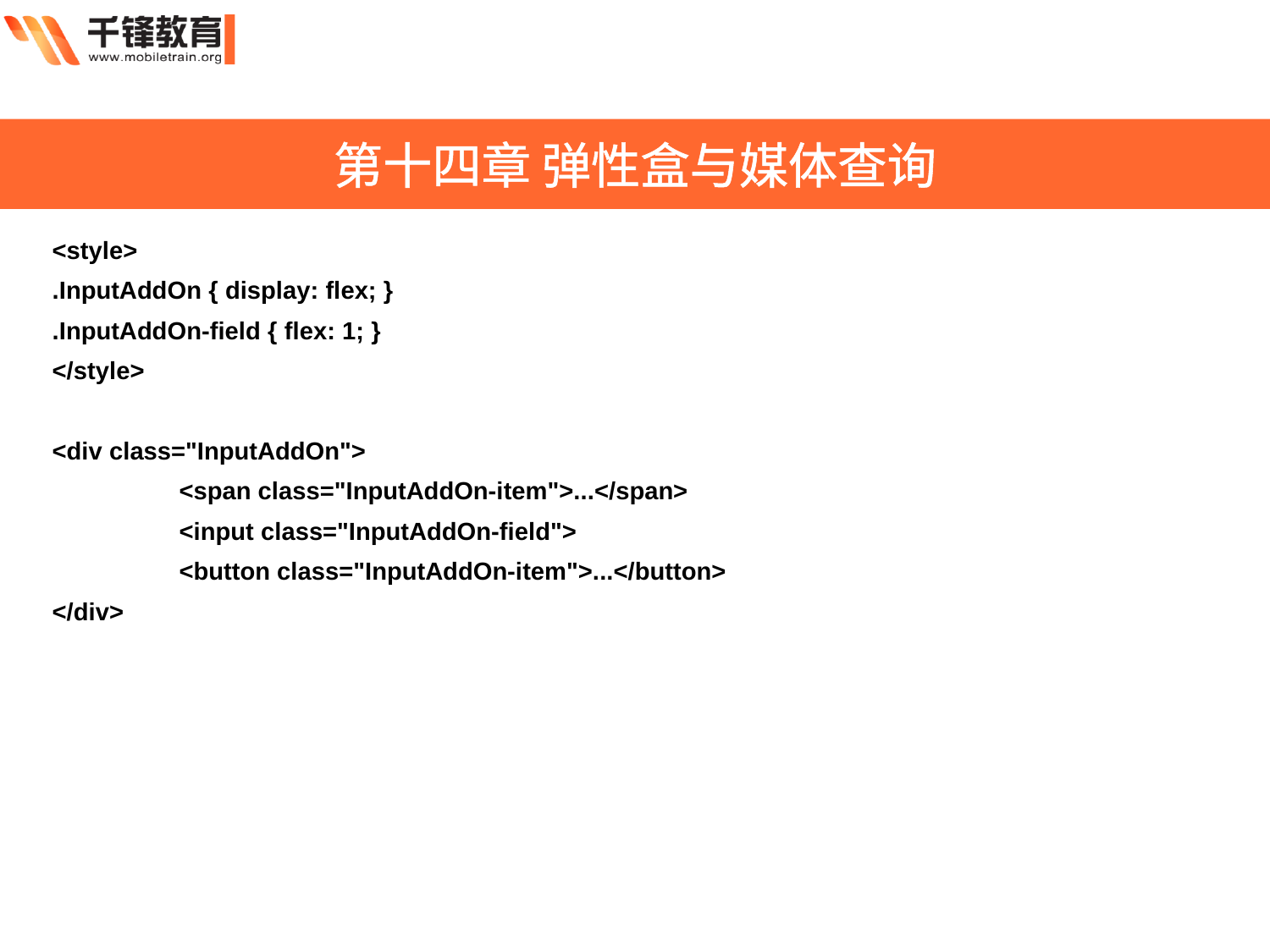

第十四章 弹性盒与媒体查询
<style>
.InputAddOn { display: flex; }
.InputAddOn-field { flex: 1; }
</style>

<div class="InputAddOn">
	<span class="InputAddOn-item">...</span>
	<input class="InputAddOn-field">
	<button class="InputAddOn-item">...</button>
</div>